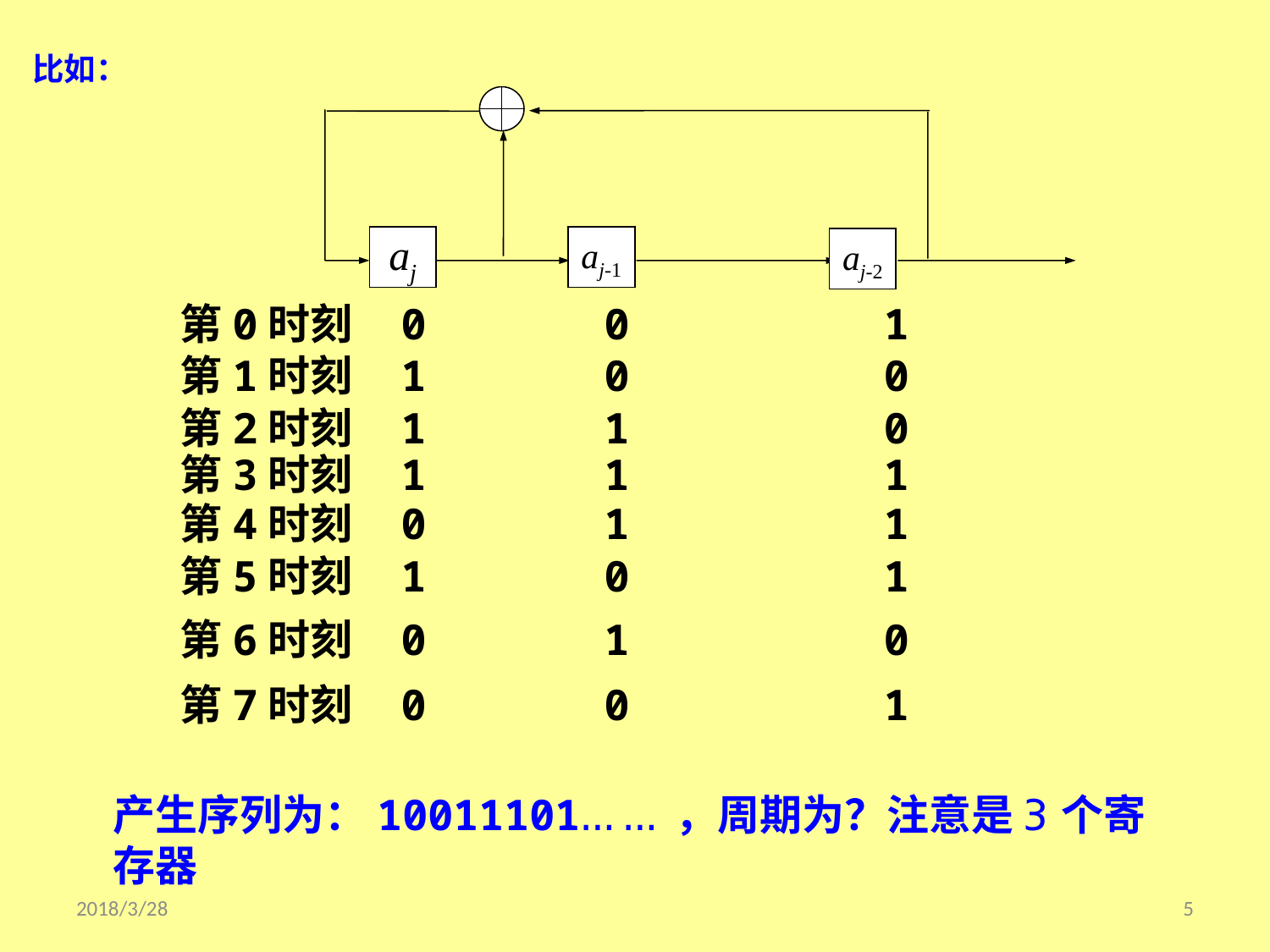

比如：

aj
aj-1
aj-2

第0时刻    0       0          1
第1时刻    1       0          0
第2时刻    1       1          0
第3时刻    1       1          1

第4时刻    0       1          1
第5时刻    1       0          1
第6时刻    0       1          0
第7时刻    0       0          1
产生序列为：10011101……，周期为？注意是3个寄存器
2018/3/28
5